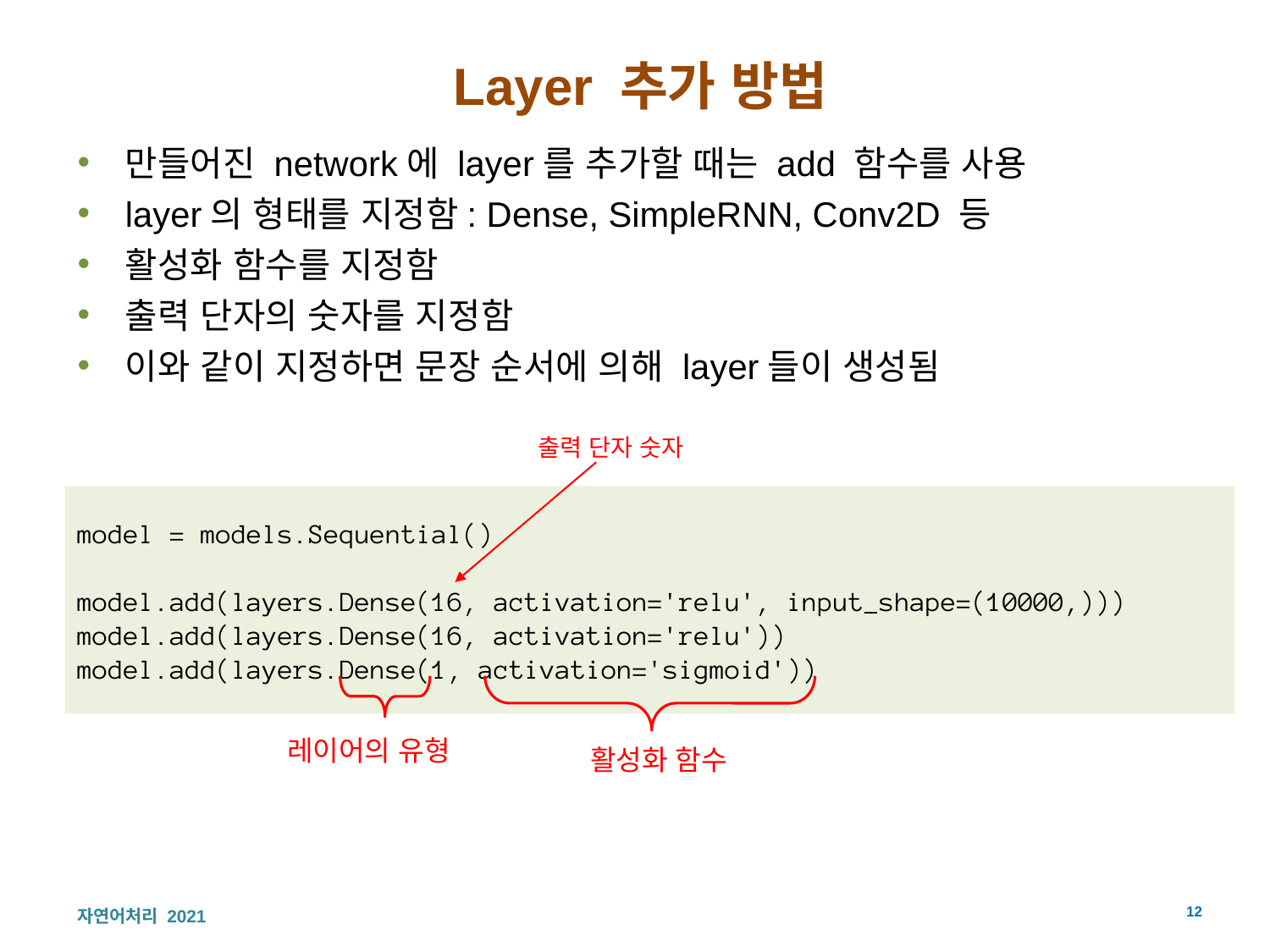

# Layer 추가 방법
만들어진 network에 layer를 추가할 때는 add 함수를 사용
layer의 형태를 지정함: Dense, SimpleRNN, Conv2D 등
활성화 함수를 지정함
출력 단자의 숫자를 지정함
이와 같이 지정하면 문장 순서에 의해 layer들이 생성됨

출력 단자 숫자
model = models.Sequential()

model.add(layers.Dense(16, activation='relu', input_shape=(10000,))) model.add(layers.Dense(16, activation='relu'))
model.add(layers.Dense(1, activation='sigmoid'))

레이어의 유형
활성화 함수